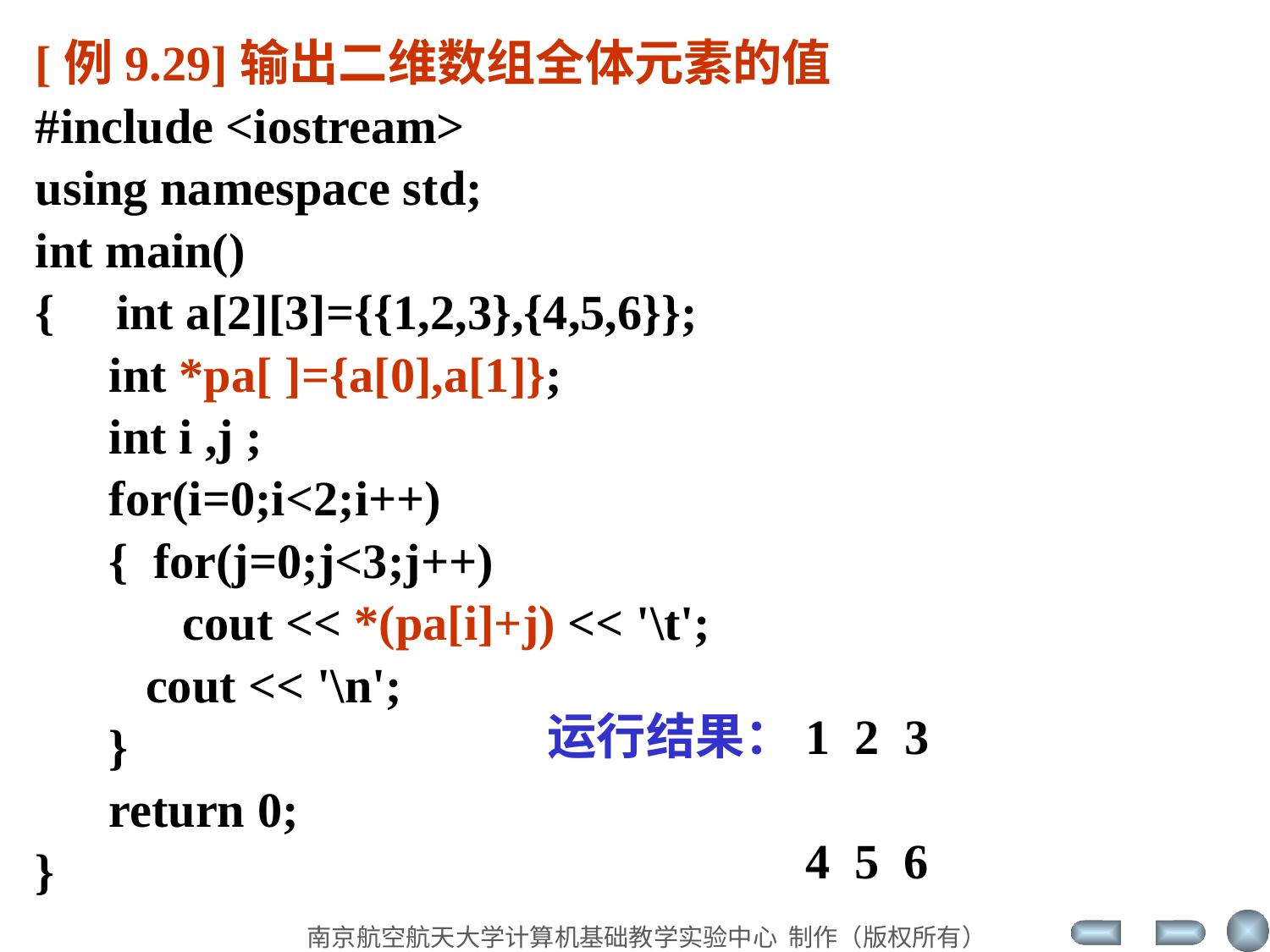

[例9.29]输出二维数组全体元素的值
#include <iostream>
using namespace std;
int main()
{     int a[2][3]={{1,2,3},{4,5,6}};
      int *pa[ ]={a[0],a[1]};
      int i ,j ;
      for(i=0;i<2;i++)
      {  for(j=0;j<3;j++)
            cout << *(pa[i]+j) << '\t';
         cout << '\n';
      }
      return 0;
}
运行结果：1  2  3
                     4  5  6